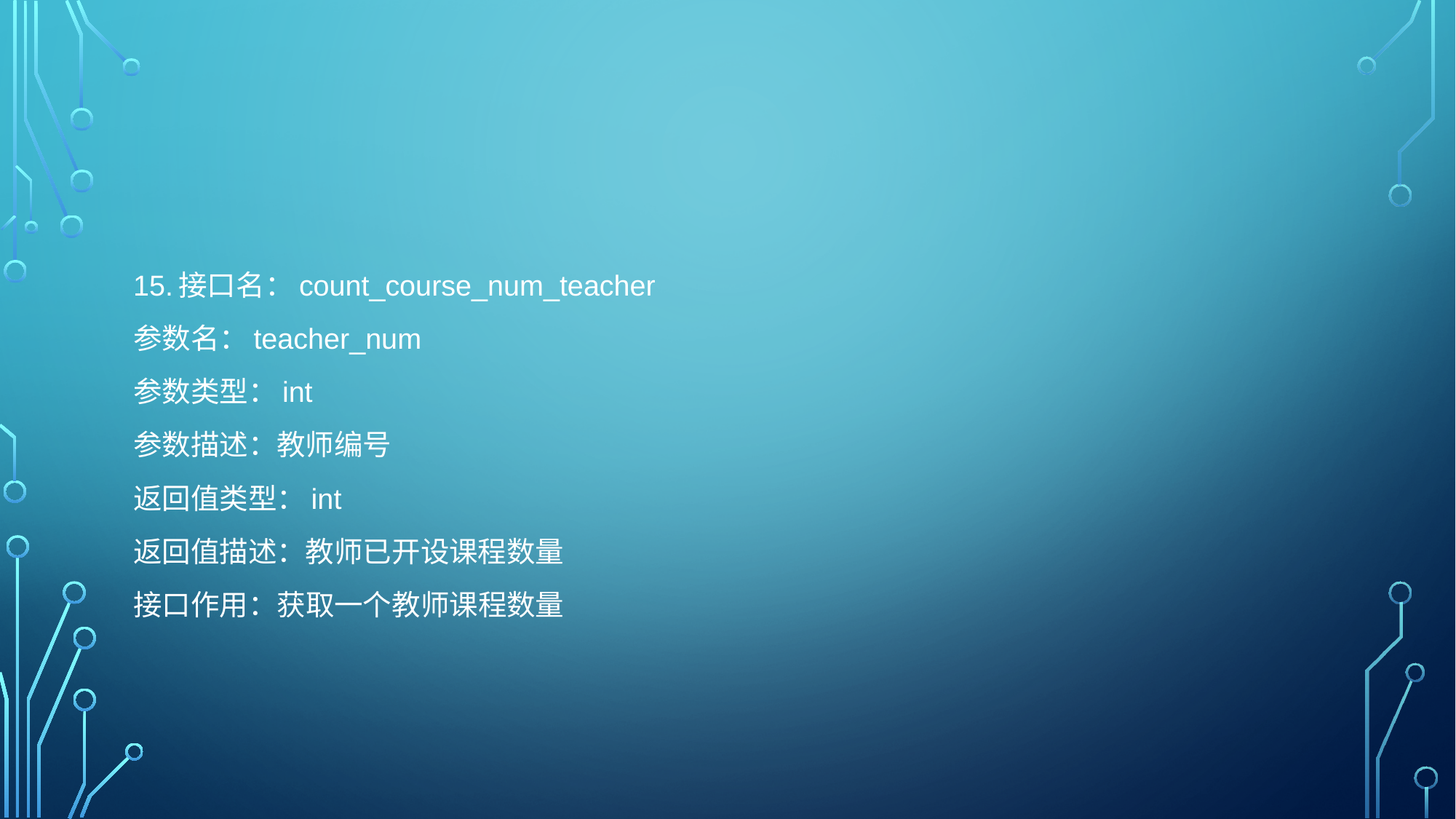

#

15.接口名：count_course_num_teacher
参数名：teacher_num
参数类型：int
参数描述：教师编号
返回值类型：int
返回值描述：教师已开设课程数量
接口作用：获取一个教师课程数量